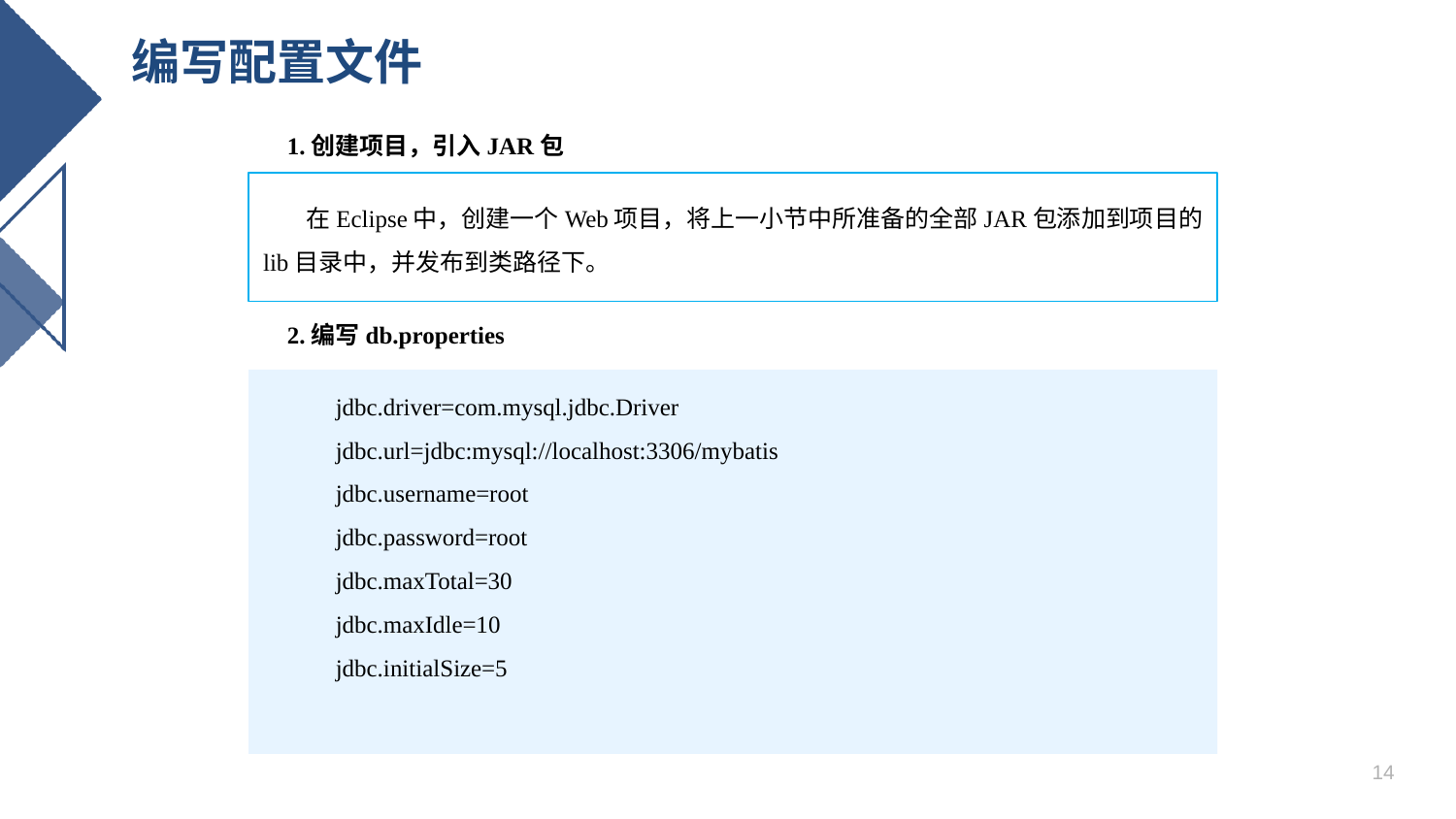

# 编写配置文件
    1.创建项目，引入JAR包

       在Eclipse中，创建一个Web项目，将上一小节中所准备的全部JAR包添加到项目的lib目录中，并发布到类路径下。
    2.编写db.properties
jdbc.driver=com.mysql.jdbc.Driver
jdbc.url=jdbc:mysql://localhost:3306/mybatis
jdbc.username=root
jdbc.password=root
jdbc.maxTotal=30
jdbc.maxIdle=10
jdbc.initialSize=5
14